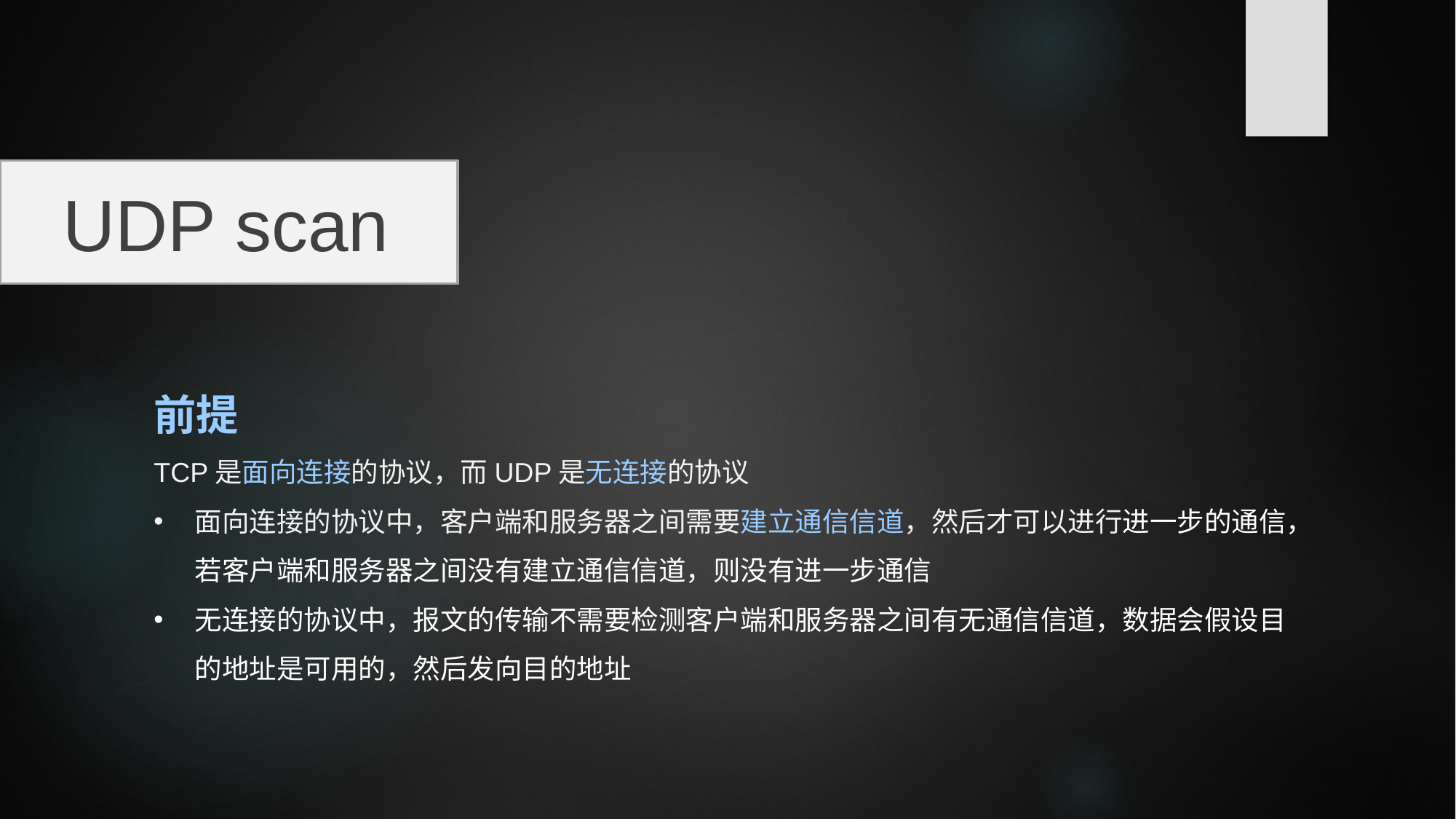

UDP scan
前提
TCP是面向连接的协议，而UDP是无连接的协议
面向连接的协议中，客户端和服务器之间需要建立通信信道，然后才可以进行进一步的通信，若客户端和服务器之间没有建立通信信道，则没有进一步通信
无连接的协议中，报文的传输不需要检测客户端和服务器之间有无通信信道，数据会假设目的地址是可用的，然后发向目的地址